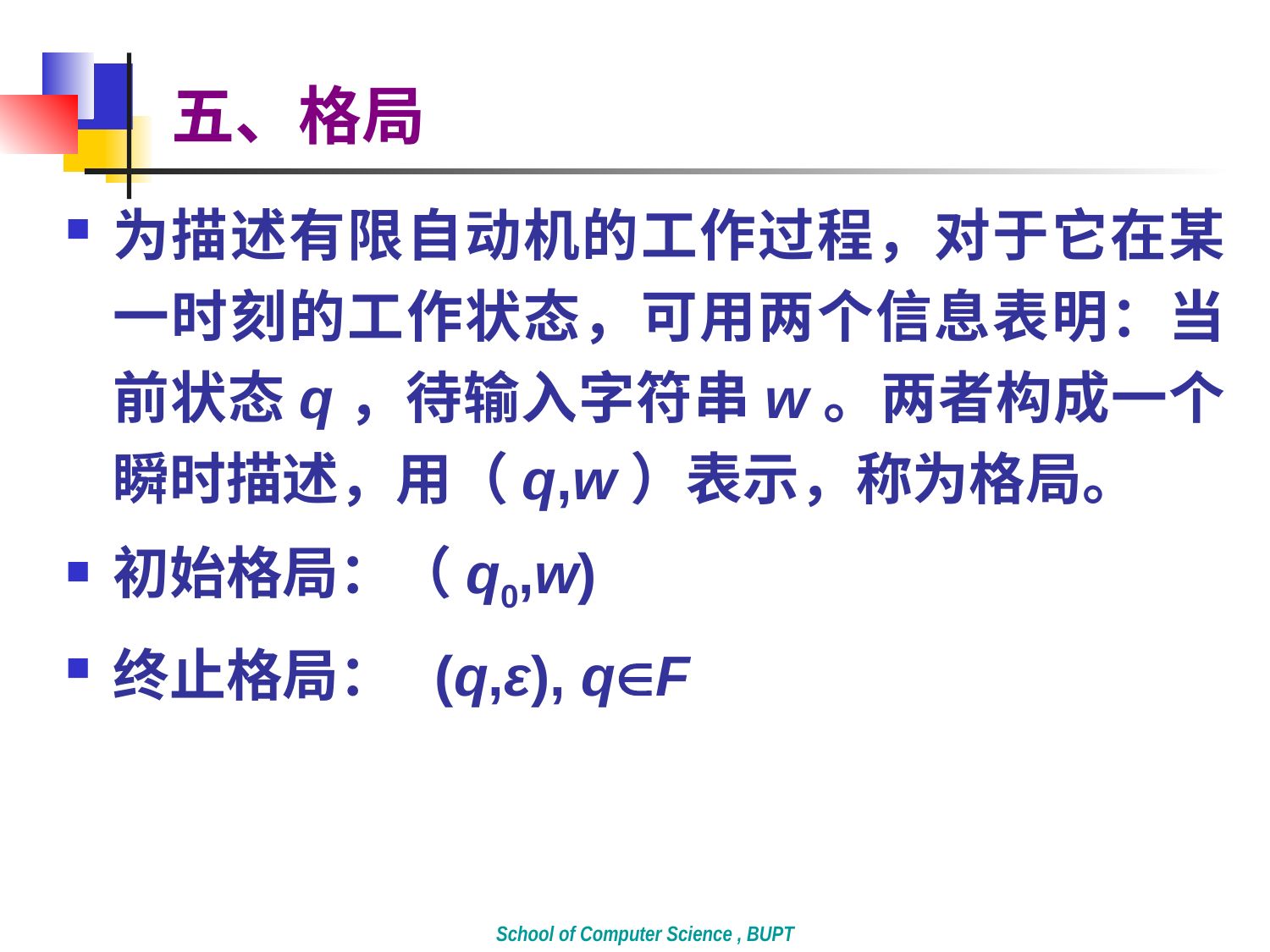

# 五、格局
为描述有限自动机的工作过程，对于它在某一时刻的工作状态，可用两个信息表明：当前状态q，待输入字符串w。两者构成一个瞬时描述，用（q,w）表示，称为格局。
初始格局：（q0,w)
终止格局：  (q,ε), q∈F

School of Computer Science , BUPT
18